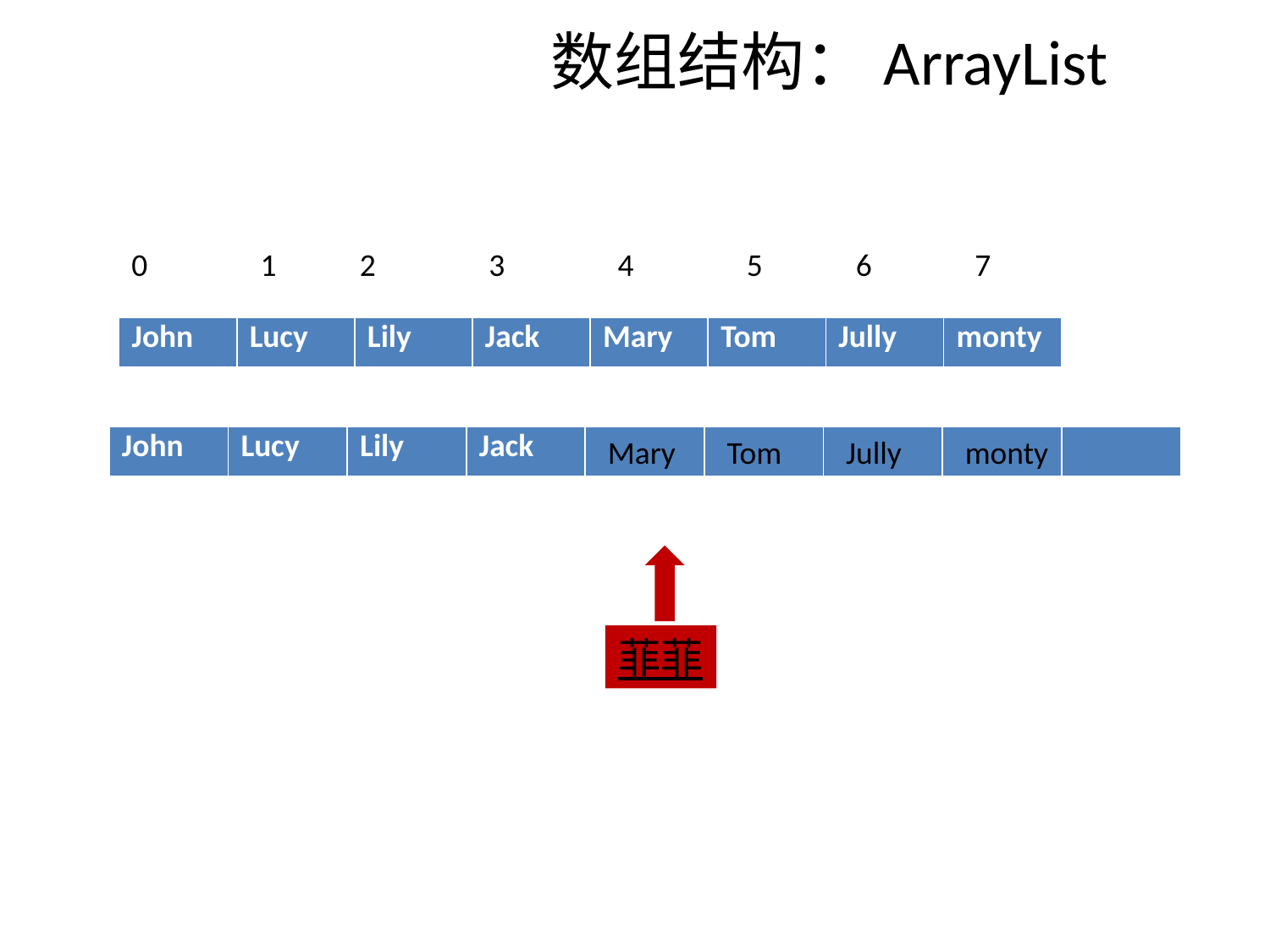

# 数组结构：ArrayList
0
1
2
3
4
5
6
7
| John | Lucy | Lily | Jack | Mary | Tom | Jully | monty |
| --- | --- | --- | --- | --- | --- | --- | --- |
| John | Lucy | Lily | Jack |  |  |  |  |  |
| --- | --- | --- | --- | --- | --- | --- | --- | --- |
Mary

Tom

Jully

monty

菲菲